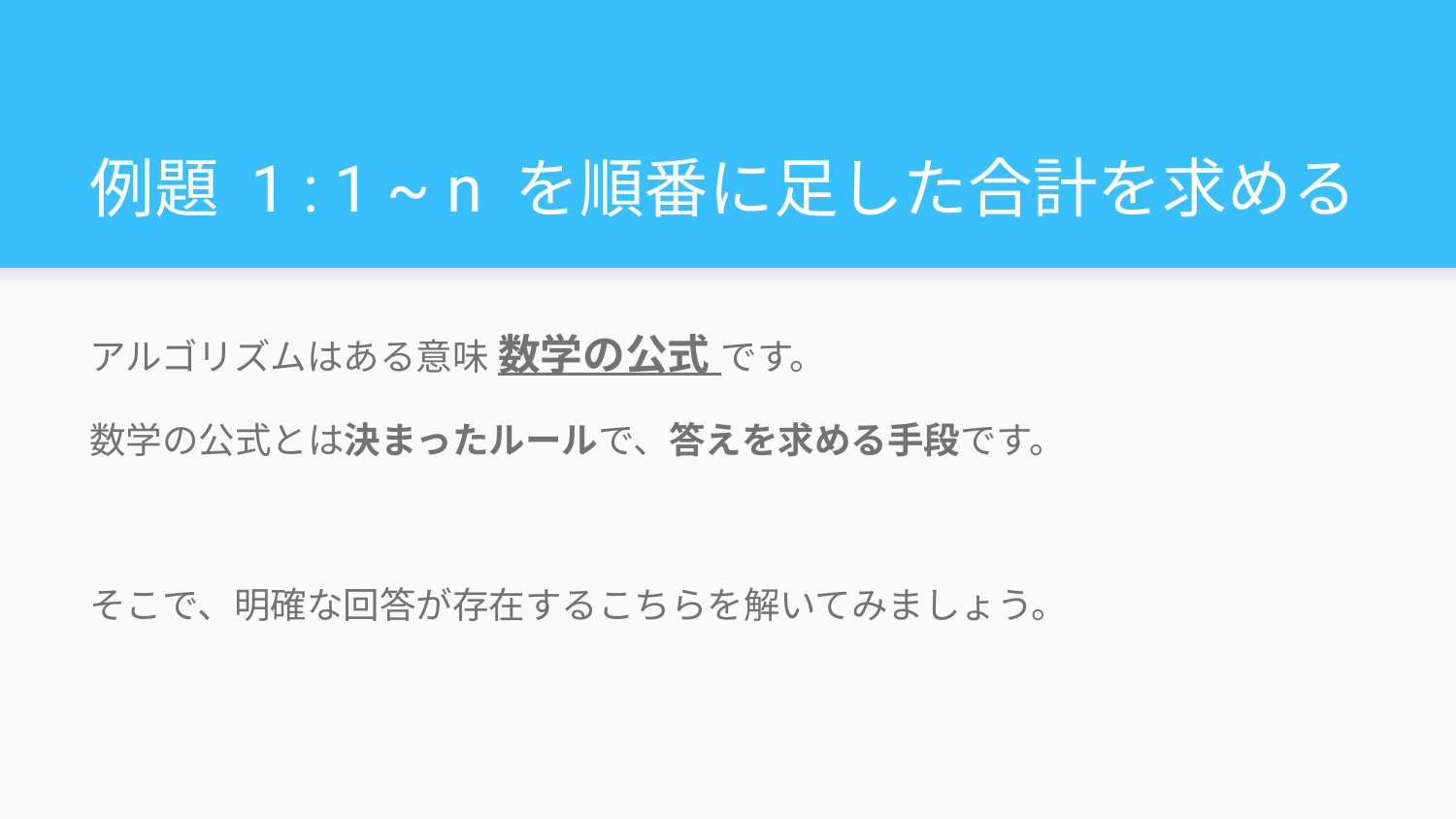

# 例題 1 : 1 ~ n を順番に足した合計を求める
アルゴリズムはある意味 数学の公式 です。
数学の公式とは決まったルールで、答えを求める手段です。

そこで、明確な回答が存在するこちらを解いてみましょう。